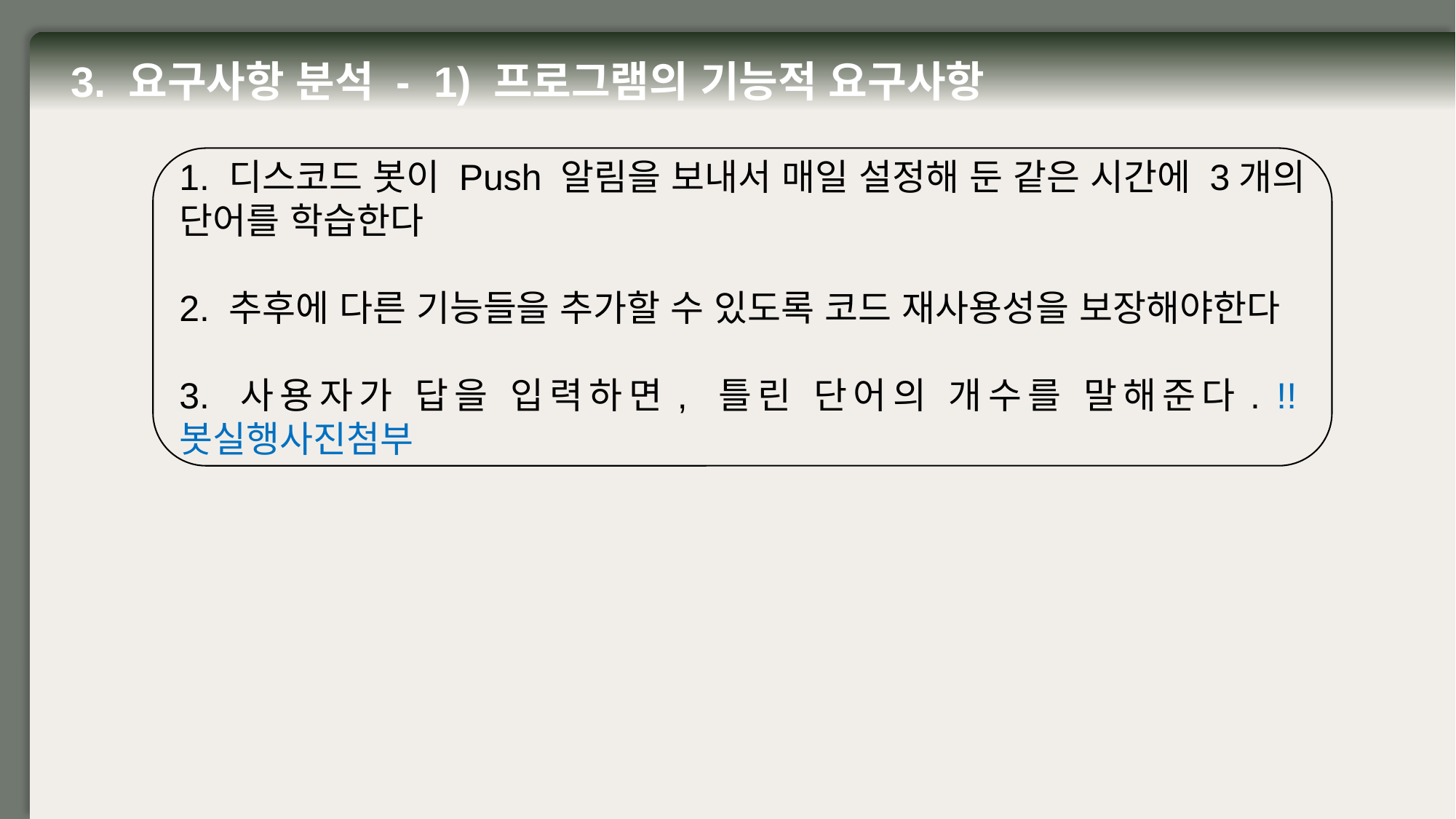

3. 요구사항 분석 -  1) 프로그램의 기능적 요구사항
1. 디스코드 봇이 Push 알림을 보내서 매일 설정해 둔 같은 시간에 3개의 단어를 학습한다

2. 추후에 다른 기능들을 추가할 수 있도록 코드 재사용성을 보장해야한다

3. 사용자가 답을 입력하면, 틀린 단어의 개수를 말해준다. !!봇실행사진첨부